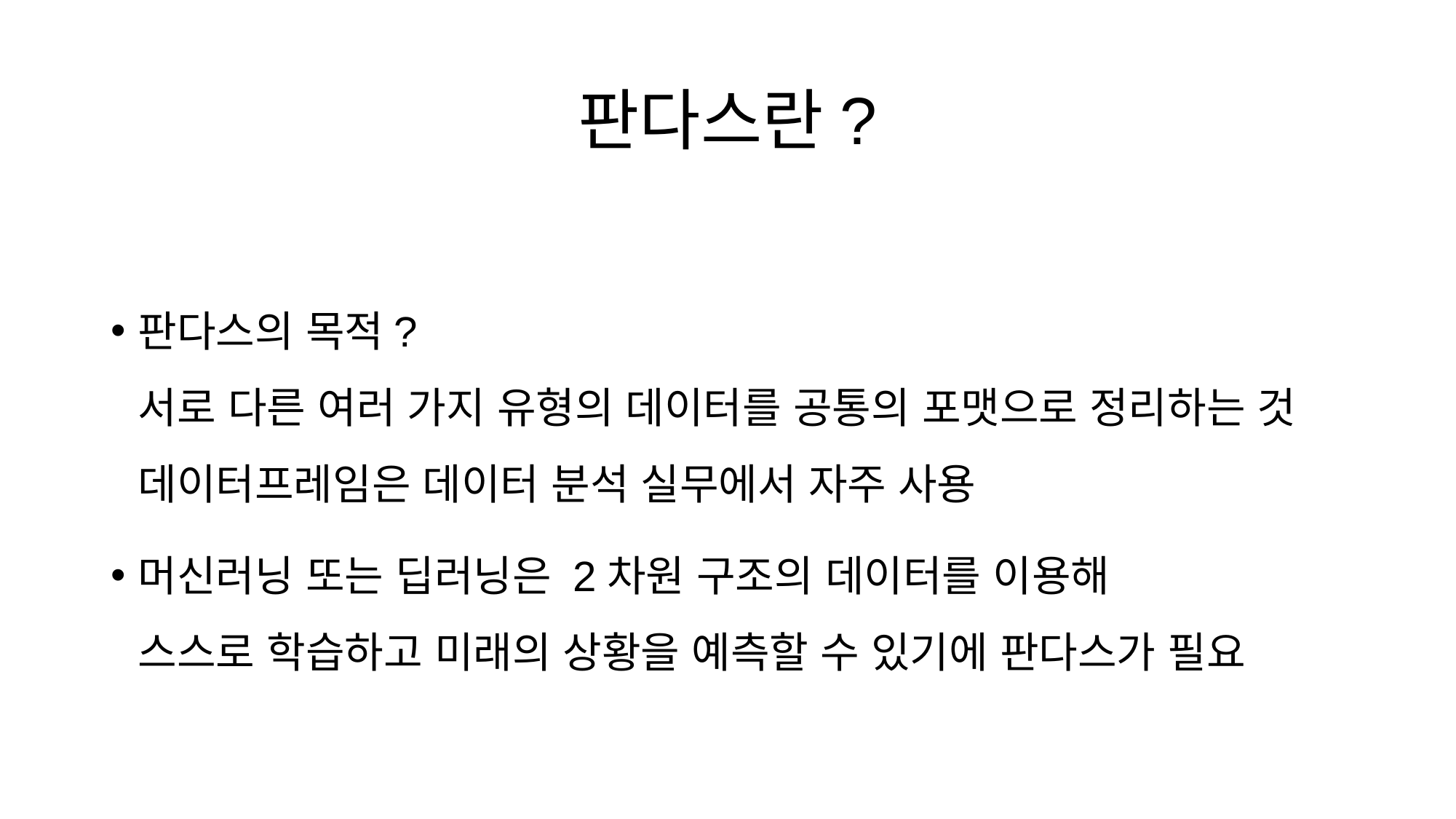

# 판다스란?
판다스의 목적?
서로 다른 여러 가지 유형의 데이터를 공통의 포맷으로 정리하는 것
데이터프레임은 데이터 분석 실무에서 자주 사용
머신러닝 또는 딥러닝은 2차원 구조의 데이터를 이용해
스스로 학습하고 미래의 상황을 예측할 수 있기에 판다스가 필요